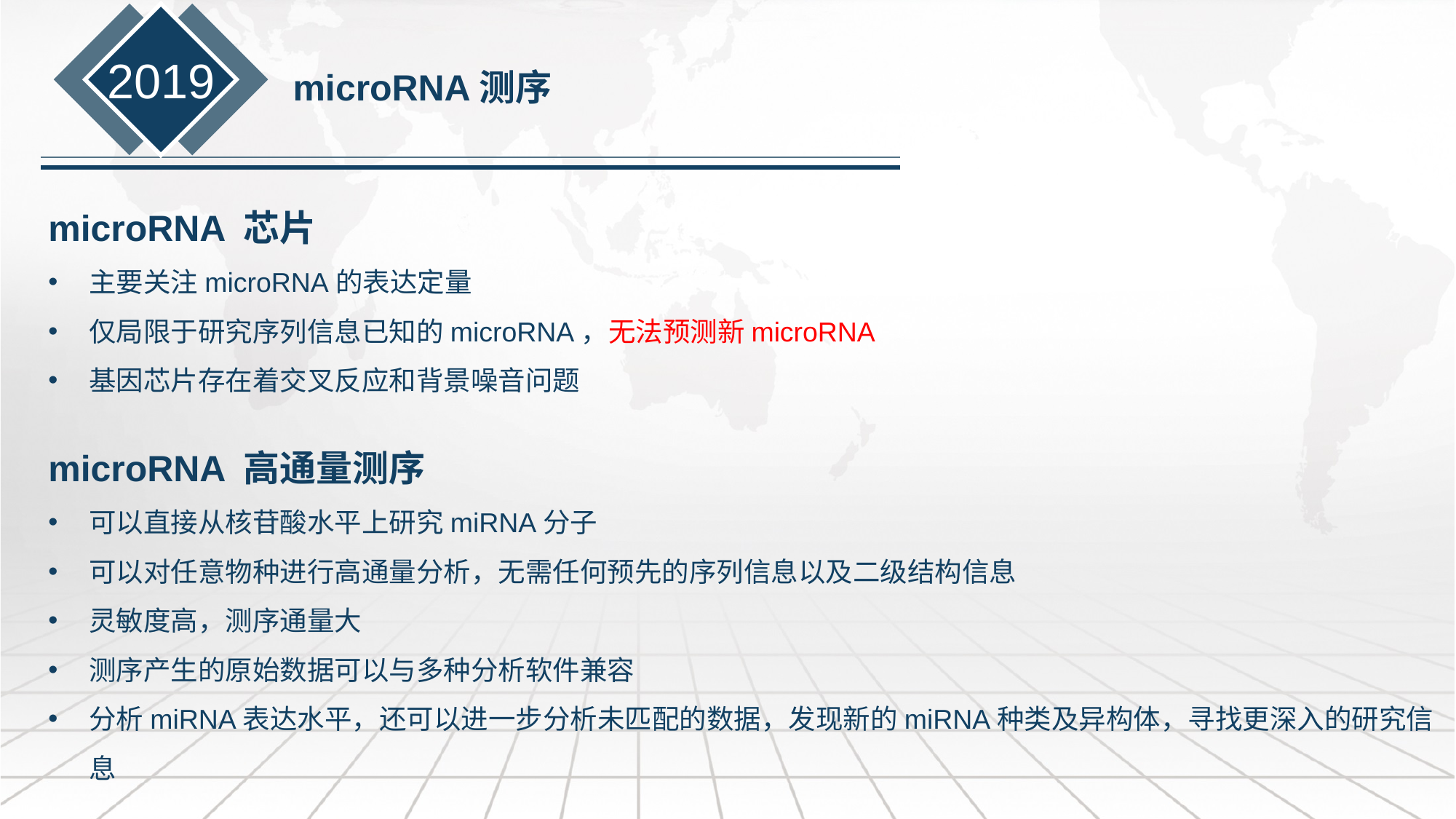

2019
microRNA测序
microRNA 芯片
主要关注microRNA的表达定量
仅局限于研究序列信息已知的microRNA，无法预测新microRNA
基因芯片存在着交叉反应和背景噪音问题

microRNA 高通量测序
可以直接从核苷酸水平上研究miRNA分子
可以对任意物种进行高通量分析，无需任何预先的序列信息以及二级结构信息
灵敏度高，测序通量大
测序产生的原始数据可以与多种分析软件兼容
分析miRNA表达水平，还可以进一步分析未匹配的数据，发现新的miRNA种类及异构体，寻找更深入的研究信息